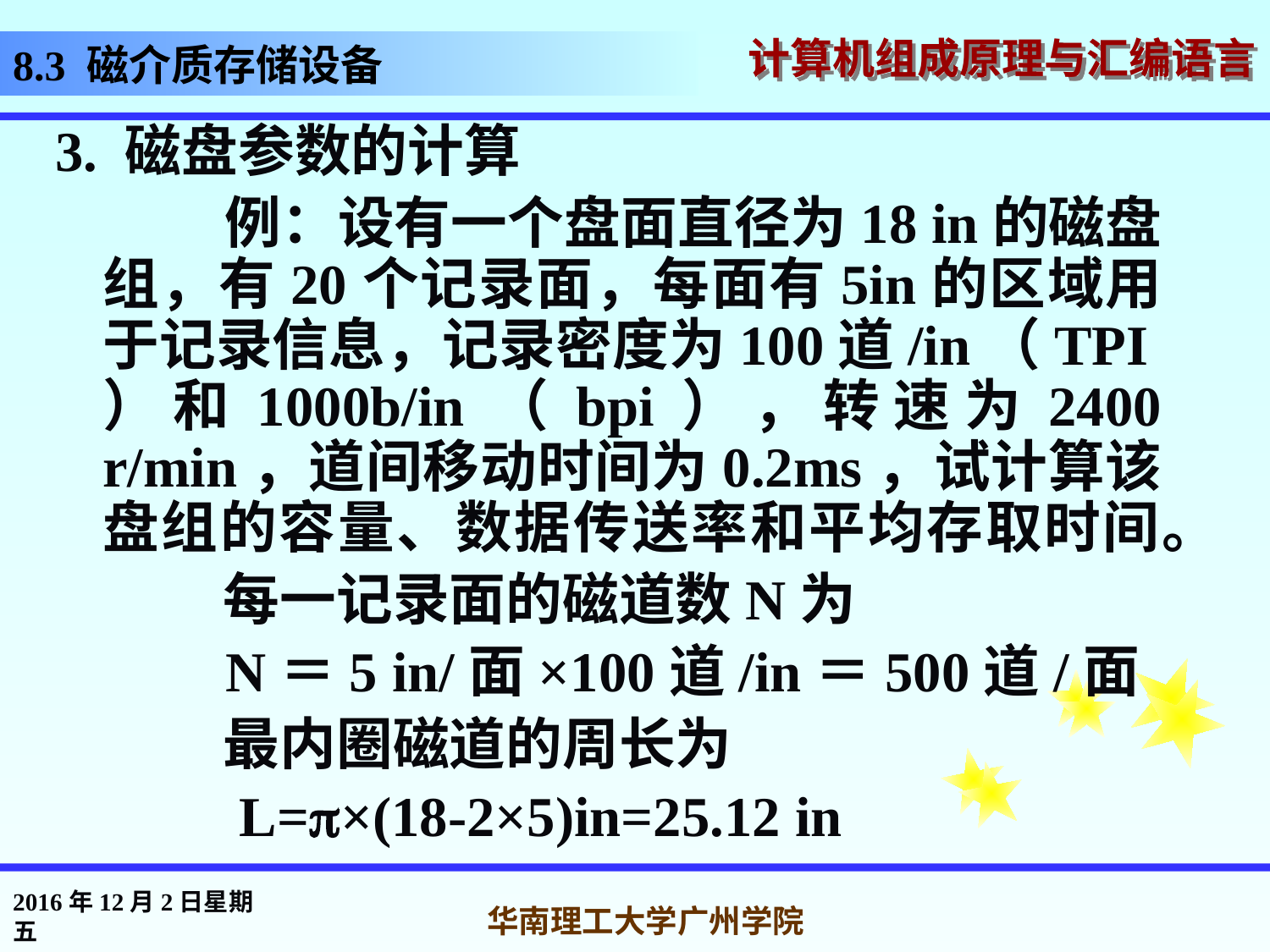

# 8.3 磁介质存储设备
3. 磁盘参数的计算
            例：设有一个盘面直径为18 in的磁盘组，有20个记录面，每面有5in的区域用于记录信息，记录密度为100道/in（TPI）和1000b/in（bpi），转速为2400 r/min，道间移动时间为0.2ms，试计算该盘组的容量、数据传送率和平均存取时间。
            每一记录面的磁道数N为
            N＝5 in/面×100道/in＝500道/面
            最内圈磁道的周长为
             L=π×(18-2×5)in=25.12 in
2016年12月2日星期五
华南理工大学广州学院